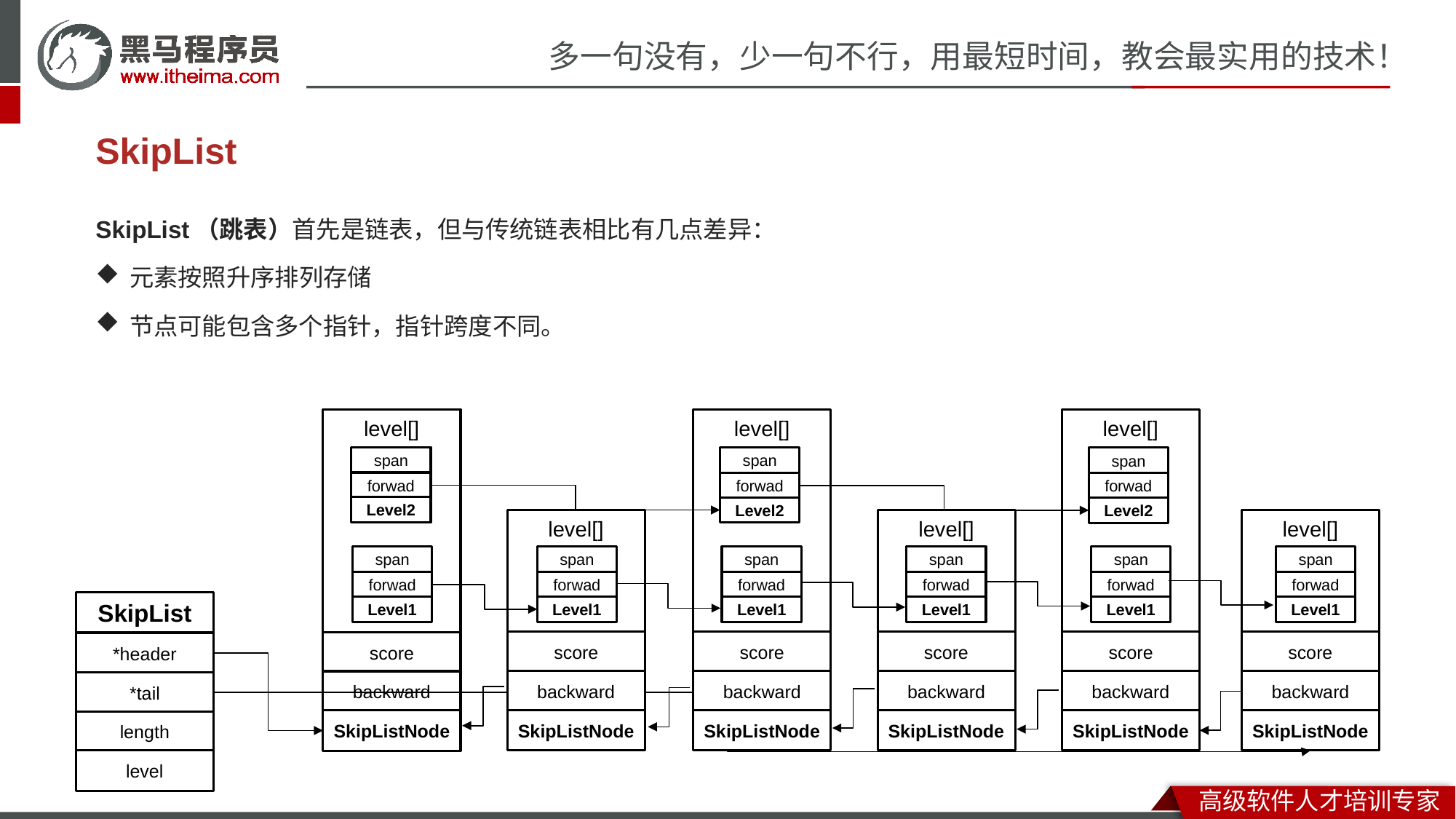

# SkipList
SkipList（跳表）首先是链表，但与传统链表相比有几点差异：
元素按照升序排列存储
节点可能包含多个指针，指针跨度不同。
level[]
level[]
level[]
span
span
span
forwad
forwad
forwad
Level2
Level2
Level2
level[]
level[]
level[]
span
span
span
span
span
span
forwad
forwad
forwad
forwad
forwad
forwad
SkipList
Level1
Level1
Level1
Level1
Level1
Level1
score
score
score
score
score
score
*header
backward
backward
backward
backward
backward
backward
*tail
SkipListNode
SkipListNode
SkipListNode
SkipListNode
SkipListNode
SkipListNode
length
level